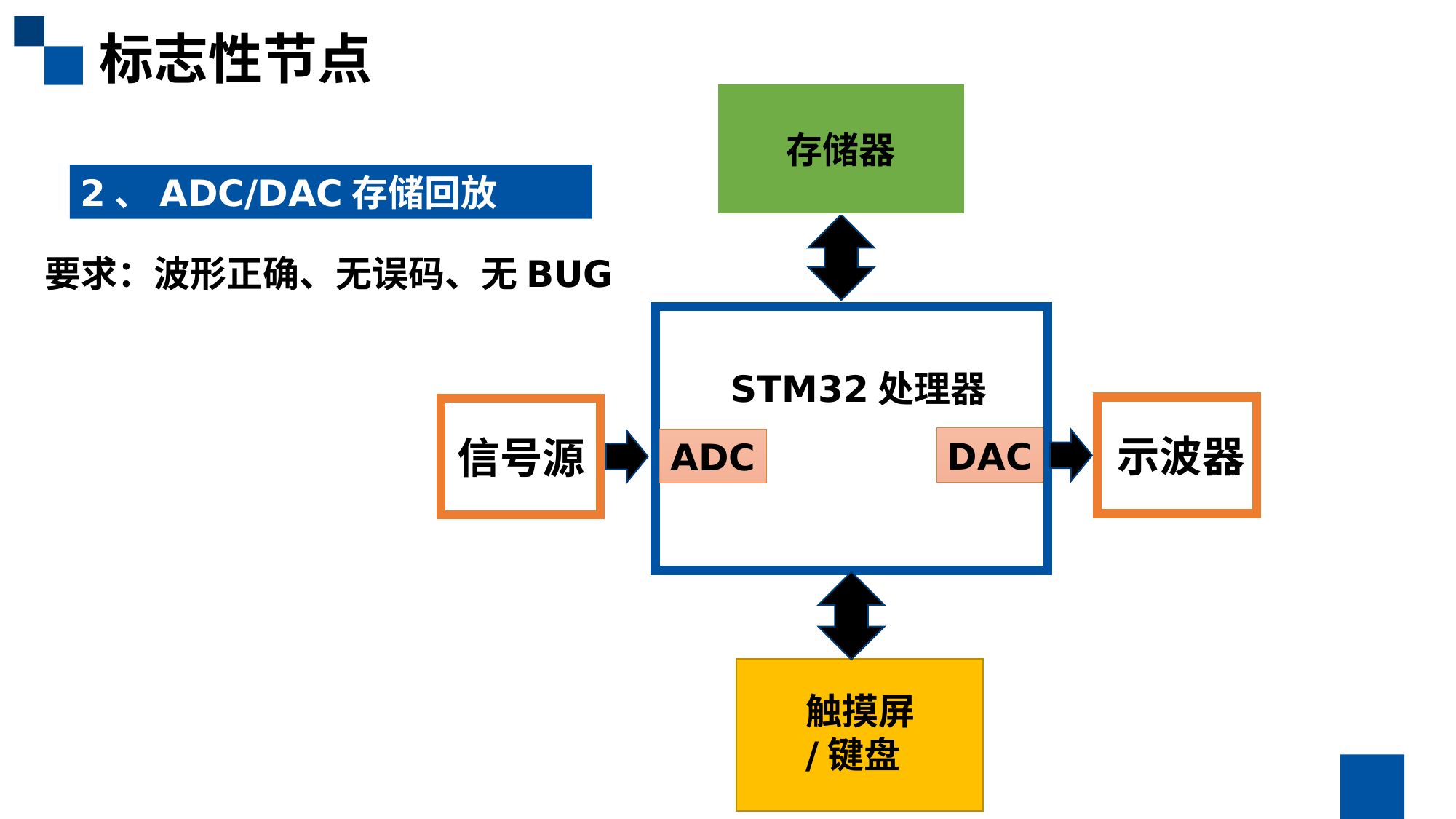

标志性节点

存储器
2、ADC/DAC存储回放

要求：波形正确、无误码、无BUG

STM32处理器

示波器
信号源
DAC
ADC

触摸屏
/键盘
17